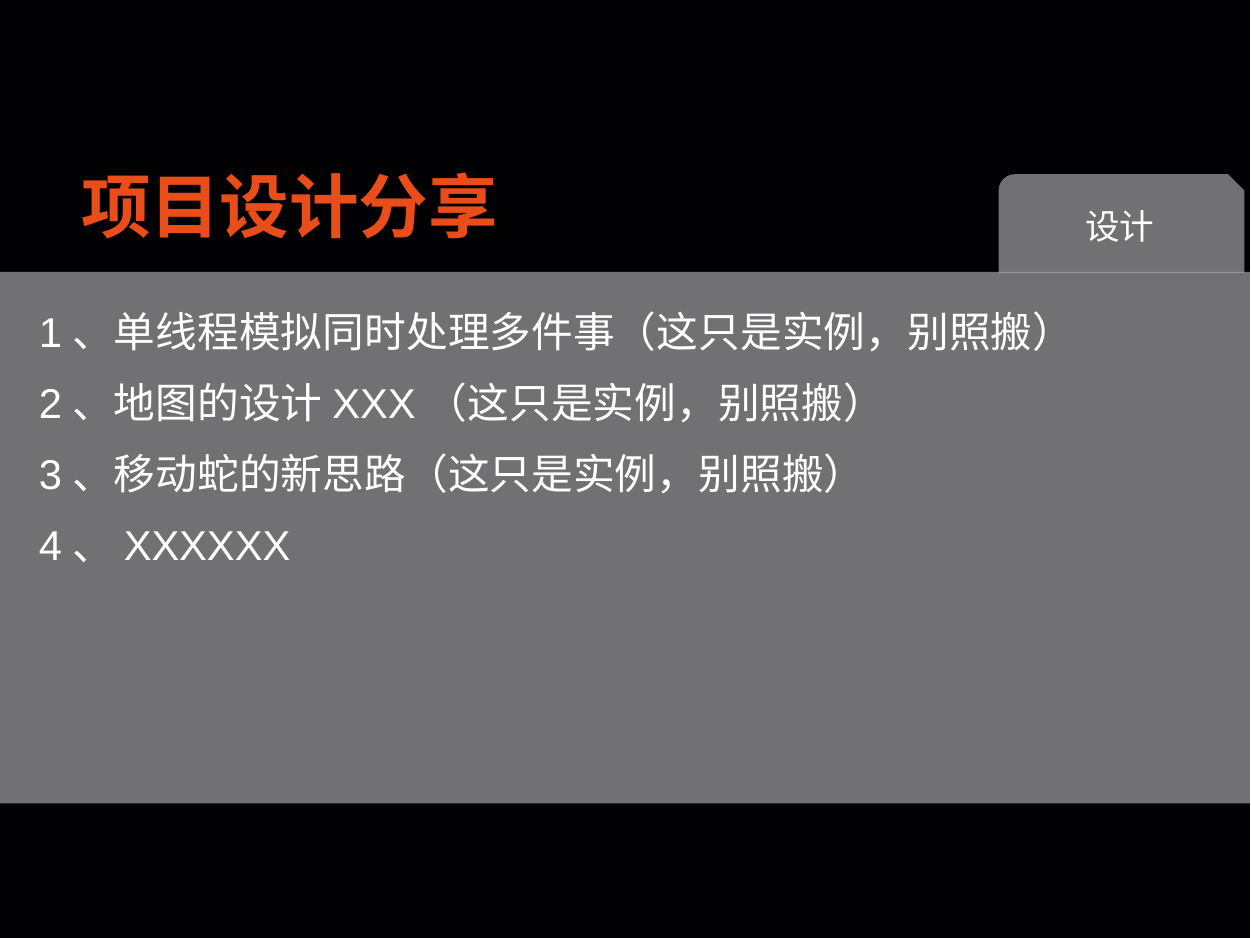

项目设计分享
设计
1、单线程模拟同时处理多件事（这只是实例，别照搬）
2、地图的设计XXX（这只是实例，别照搬）
3、移动蛇的新思路（这只是实例，别照搬）
4、XXXXXX